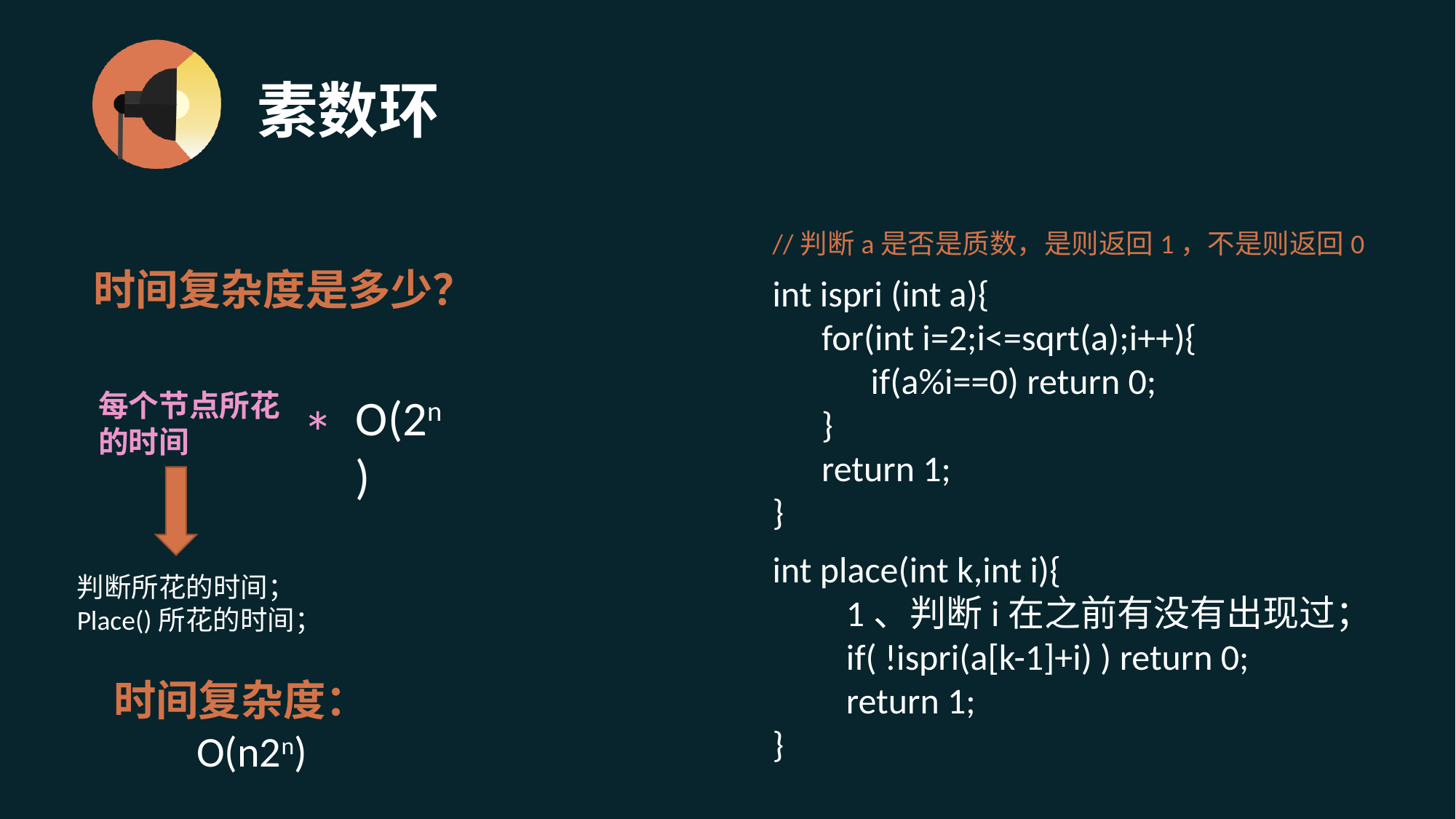

# 素数环
//判断a是否是质数，是则返回1，不是则返回0
时间复杂度是多少？
int ispri (int a){
      for(int i=2;i<=sqrt(a);i++){
            if(a%i==0) return 0;
      }
      return 1;
}
每个节点所花的时间
O(2n)
*

int place(int k,int i){
         1、判断i在之前有没有出现过；
         if( !ispri(a[k-1]+i) ) return 0;
         return 1;
}
判断所花的时间；
Place()所花的时间；
时间复杂度：
O(n2n)